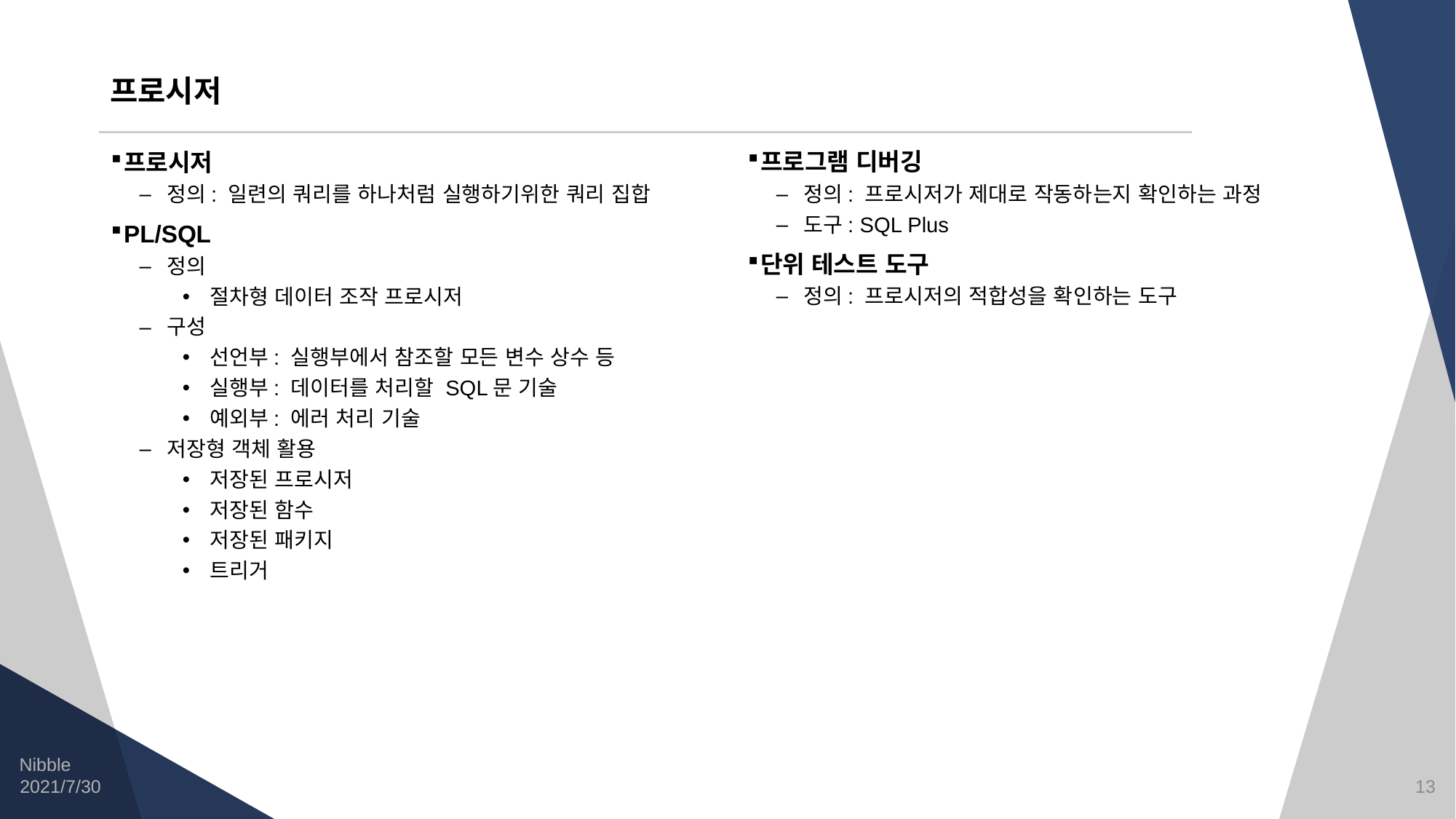

# 프로시저
프로그램 디버깅
정의: 프로시저가 제대로 작동하는지 확인하는 과정
도구: SQL Plus
단위 테스트 도구
정의: 프로시저의 적합성을 확인하는 도구
프로시저
정의: 일련의 쿼리를 하나처럼 실행하기위한 쿼리 집합
PL/SQL
정의
절차형 데이터 조작 프로시저
구성
선언부: 실행부에서 참조할 모든 변수 상수 등
실행부: 데이터를 처리할 SQL문 기술
예외부: 에러 처리 기술
저장형 객체 활용
저장된 프로시저
저장된 함수
저장된 패키지
트리거
Nibble
2021/7/30
13